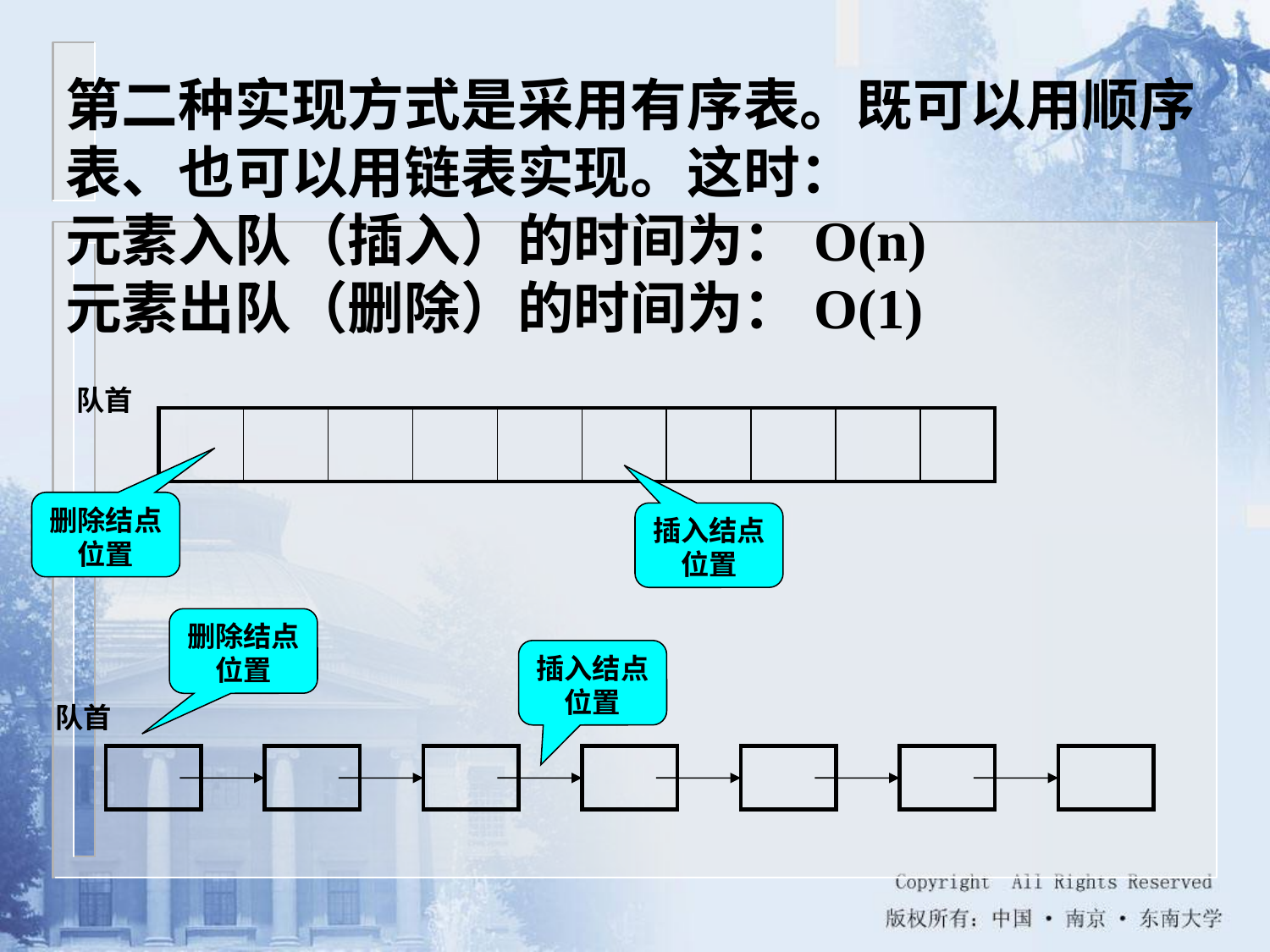

第二种实现方式是采用有序表。既可以用顺序表、也可以用链表实现。这时：
元素入队（插入）的时间为：O(n)
元素出队（删除）的时间为：O(1)
队首
|  |  |  |  |  |  |  |  |  |  |
| --- | --- | --- | --- | --- | --- | --- | --- | --- | --- |
删除结点位置
插入结点位置
删除结点位置
插入结点位置
队首